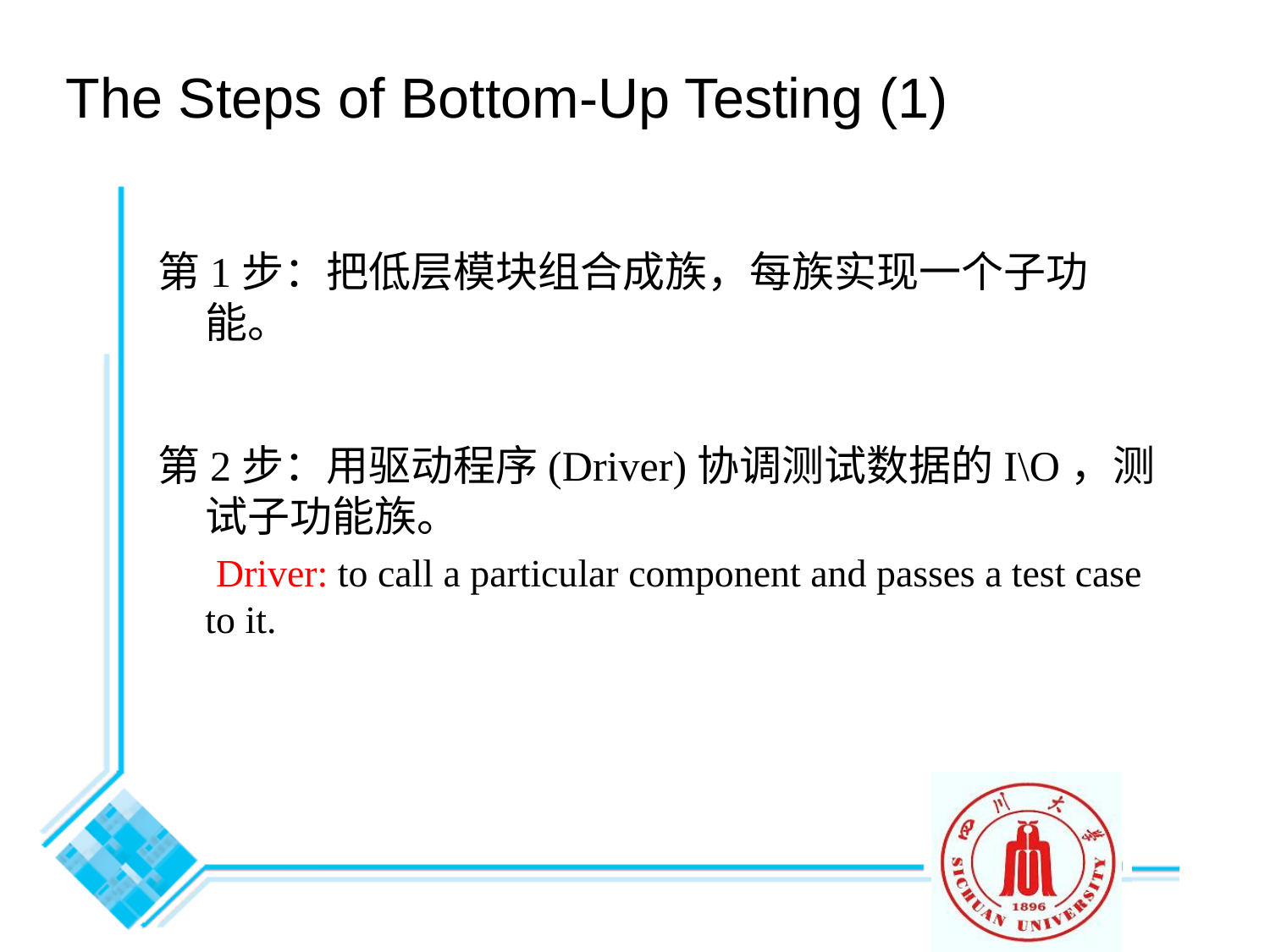

# The Steps of Bottom-Up Testing (1)
第1步：把低层模块组合成族，每族实现一个子功能。

第2步：用驱动程序(Driver)协调测试数据的I\O，测试子功能族。
      Driver: to call a particular component and passes a test case to it.
D

M1
M2